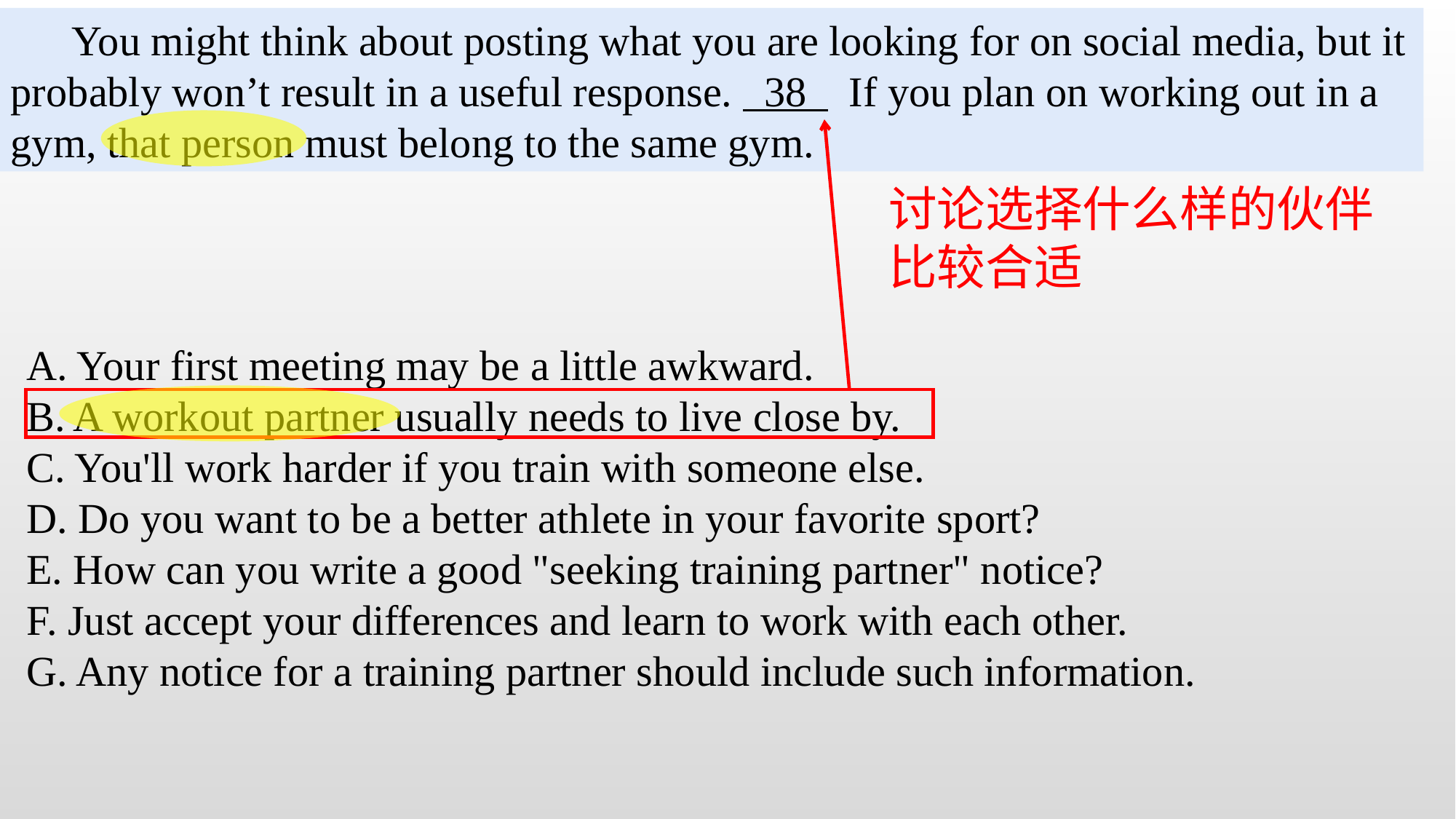

You might think about posting what you are looking for on social media, but it probably won’t result in a useful response.   38    If you plan on working out in a gym, that person must belong to the same gym.

讨论选择什么样的伙伴比较合适
A. Your first meeting may be a little awkward.
B. A workout partner usually needs to live close by.
C. You'll work harder if you train with someone else.
D. Do you want to be a better athlete in your favorite sport?
E. How can you write a good "seeking training partner" notice?
F. Just accept your differences and learn to work with each other.
G. Any notice for a training partner should include such information.